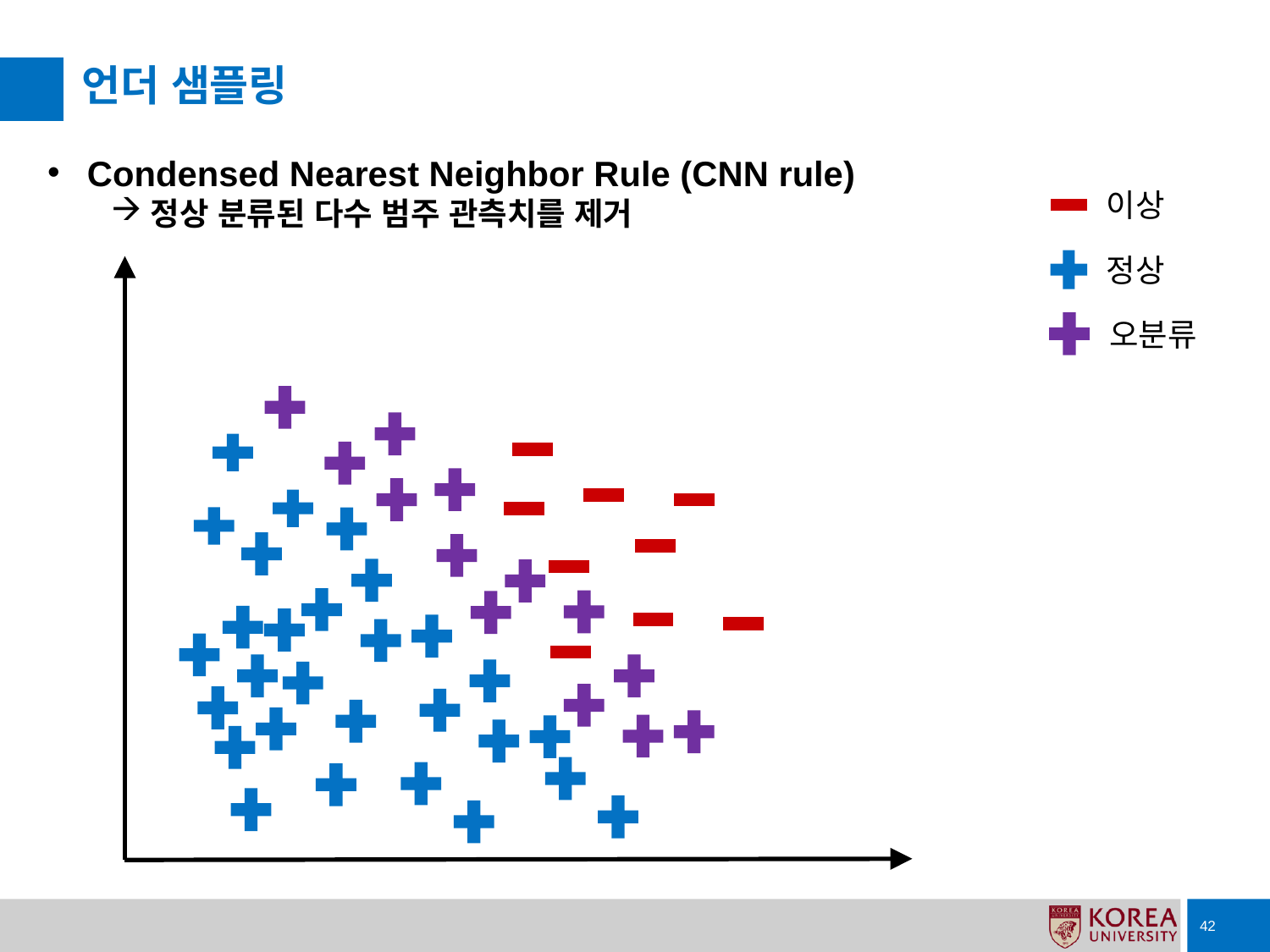

# 언더 샘플링

Condensed Nearest Neighbor Rule (CNN rule)
정상 분류된 다수 범주 관측치를 제거
이상

정상

오분류